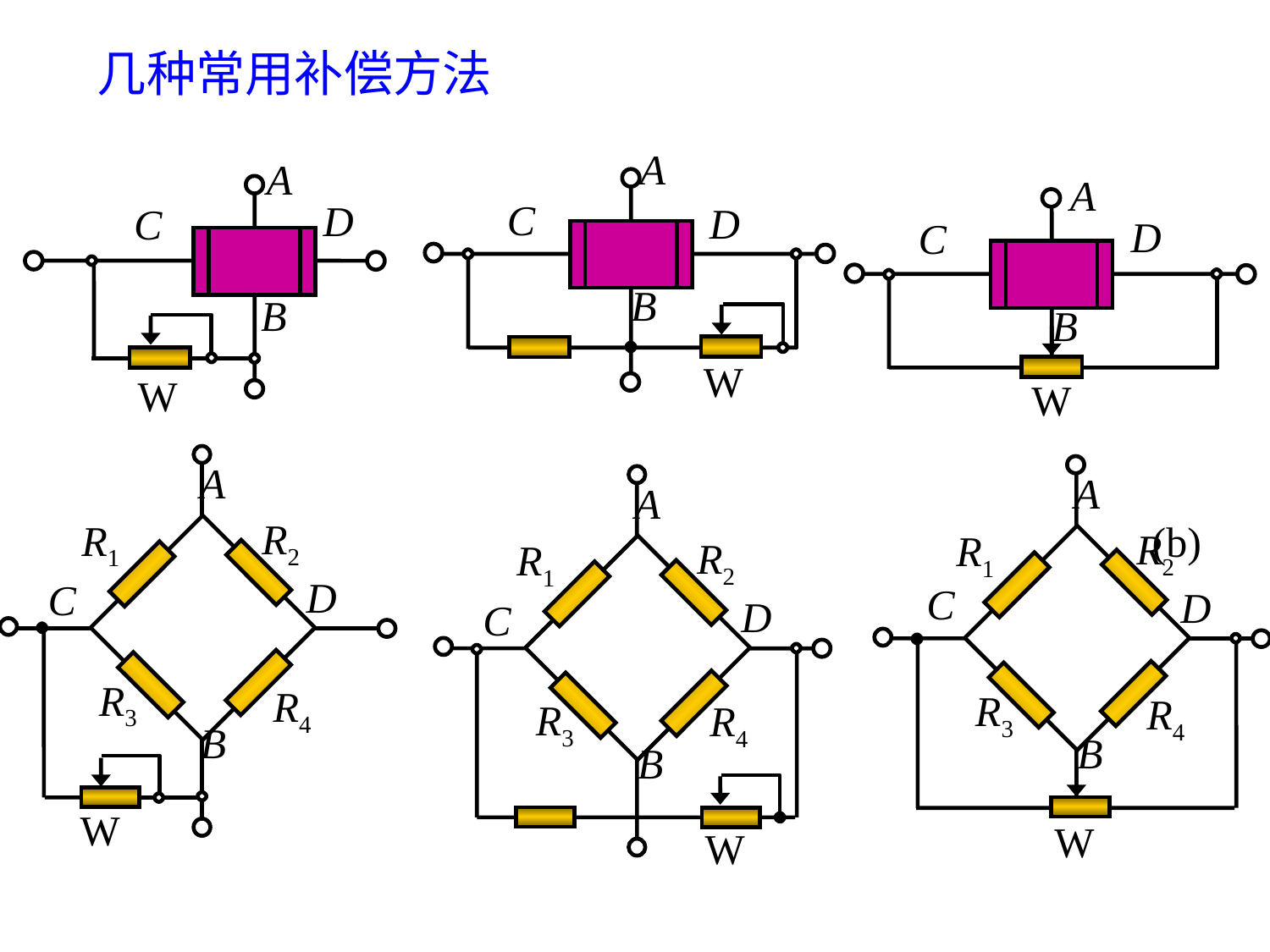

几种常用补偿方法
A

C
D

B

W

A

D
C

B

W
A

D                                               (b)

C

B

W

A

R2
R1

D
C

R3

R4

B

W

A

R2
R1

C

D

R3
R4

B

W

A

R2
R1

D
C

R3
R4

B

W